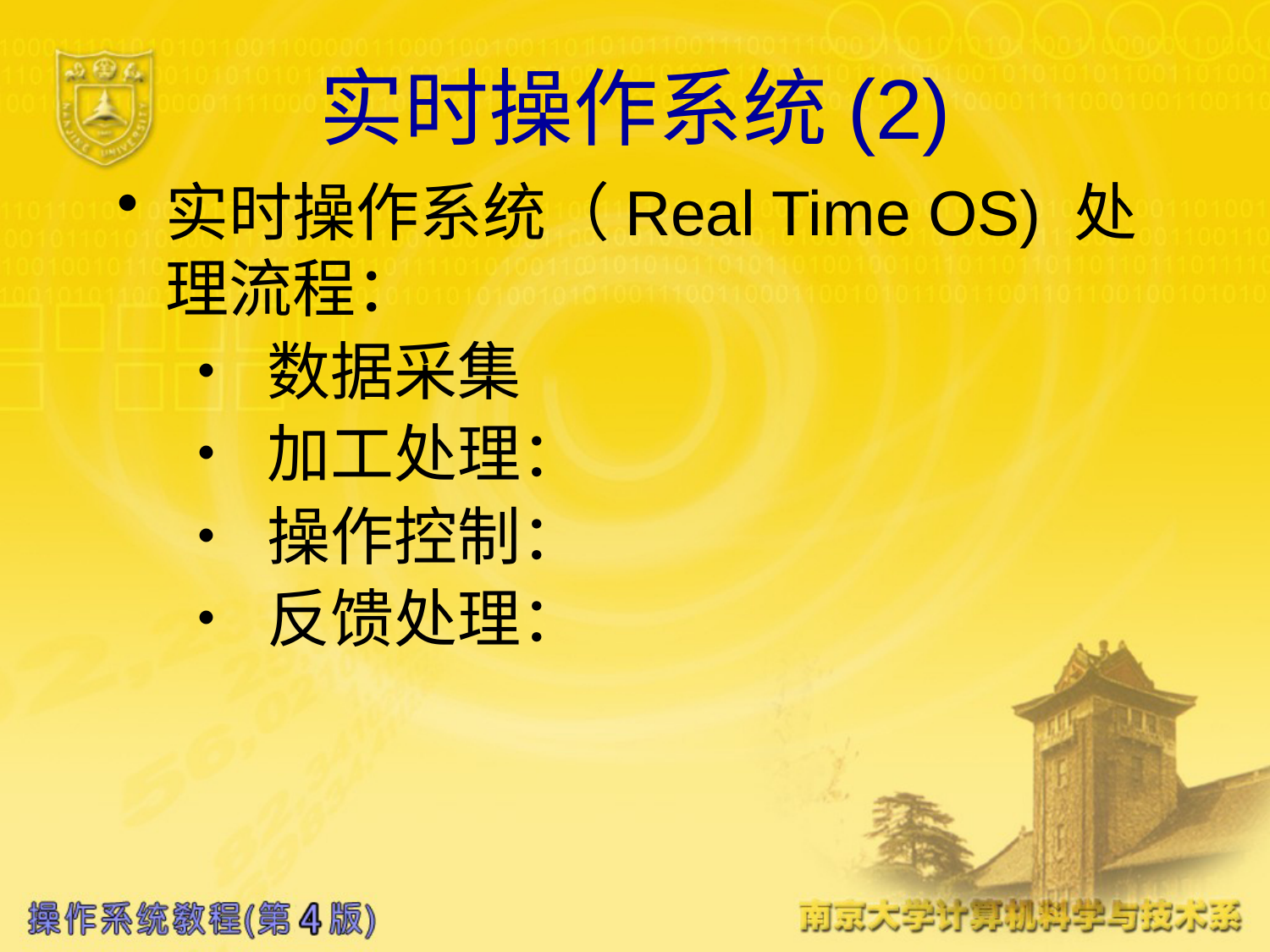

# 实时操作系统(2)
实时操作系统（Real Time OS) 处理流程：
    • 数据采集
    • 加工处理：
    • 操作控制：
    • 反馈处理：